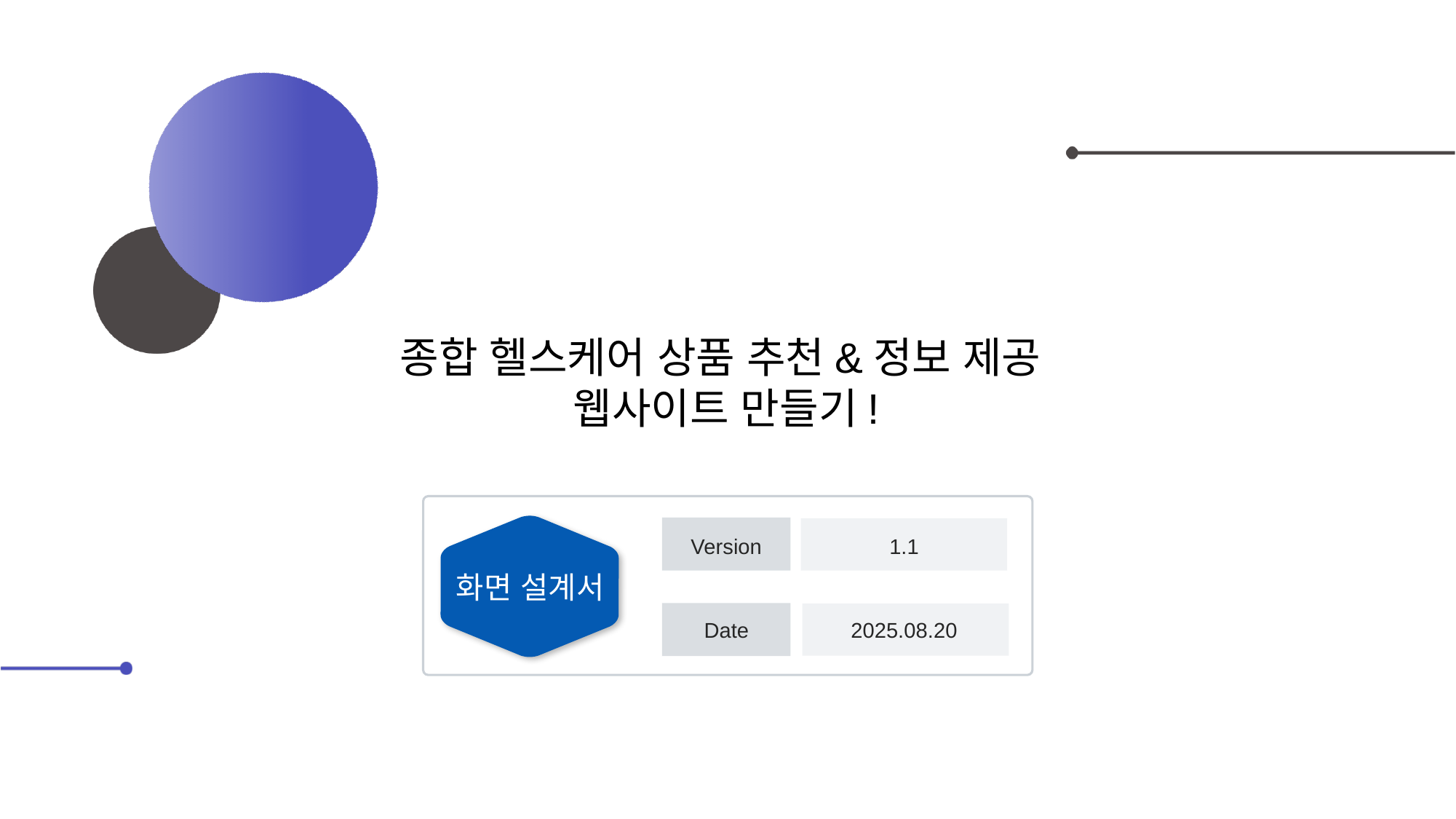

종합 헬스케어 상품 추천&정보 제공
웹사이트 만들기!
Version
1.1
화면 설계서
Date
2025.08.20